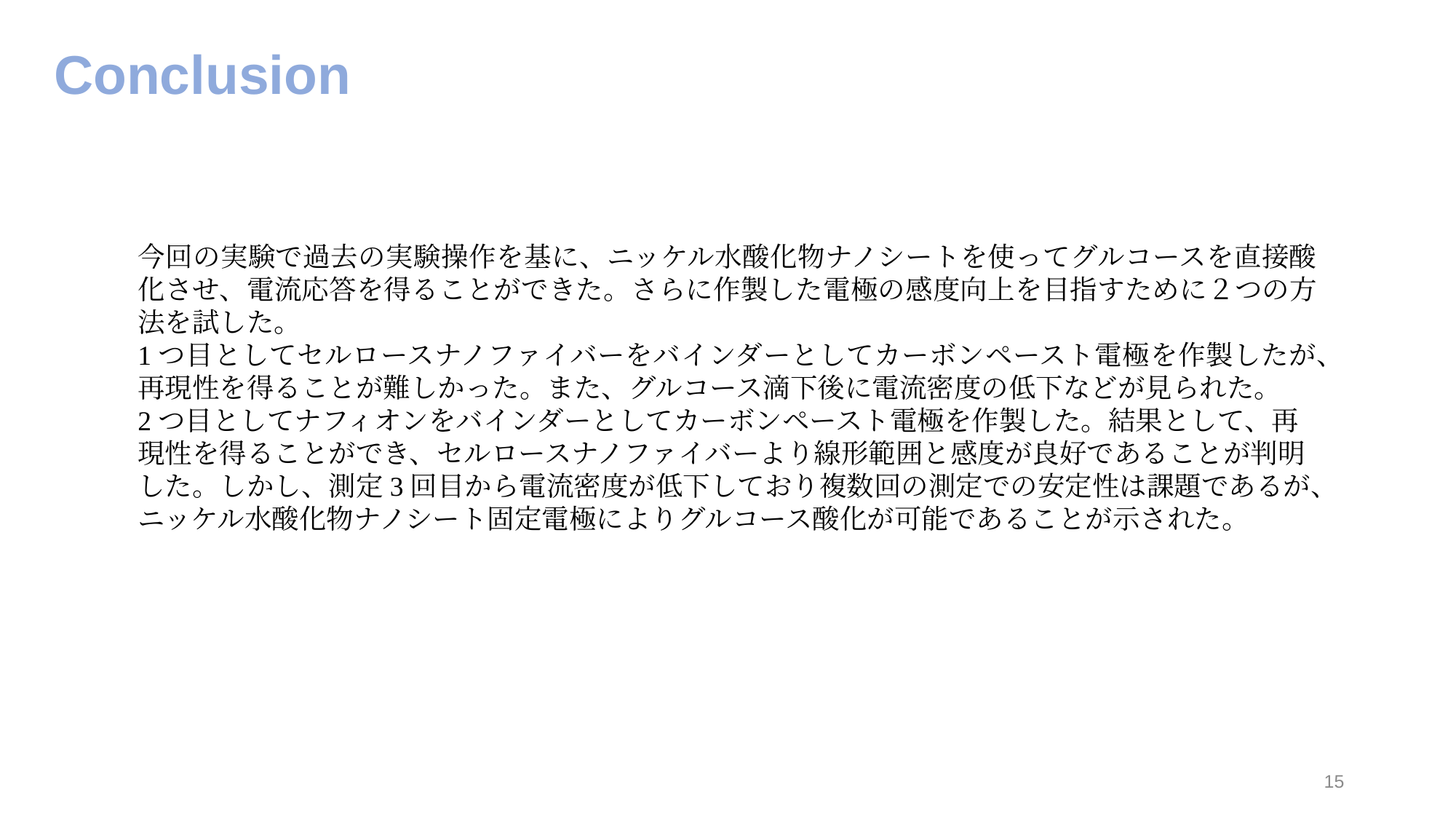

# Conclusion
今回の実験で過去の実験操作を基に、ニッケル水酸化物ナノシートを使ってグルコースを直接酸化させ、電流応答を得ることができた。さらに作製した電極の感度向上を目指すために２つの方法を試した。
1つ目としてセルロースナノファイバーをバインダーとしてカーボンペースト電極を作製したが、再現性を得ることが難しかった。また、グルコース滴下後に電流密度の低下などが見られた。
2つ目としてナフィオンをバインダーとしてカーボンペースト電極を作製した。結果として、再現性を得ることができ、セルロースナノファイバーより線形範囲と感度が良好であることが判明した。しかし、測定3回目から電流密度が低下しており複数回の測定での安定性は課題であるが、ニッケル水酸化物ナノシート固定電極によりグルコース酸化が可能であることが示された。
15